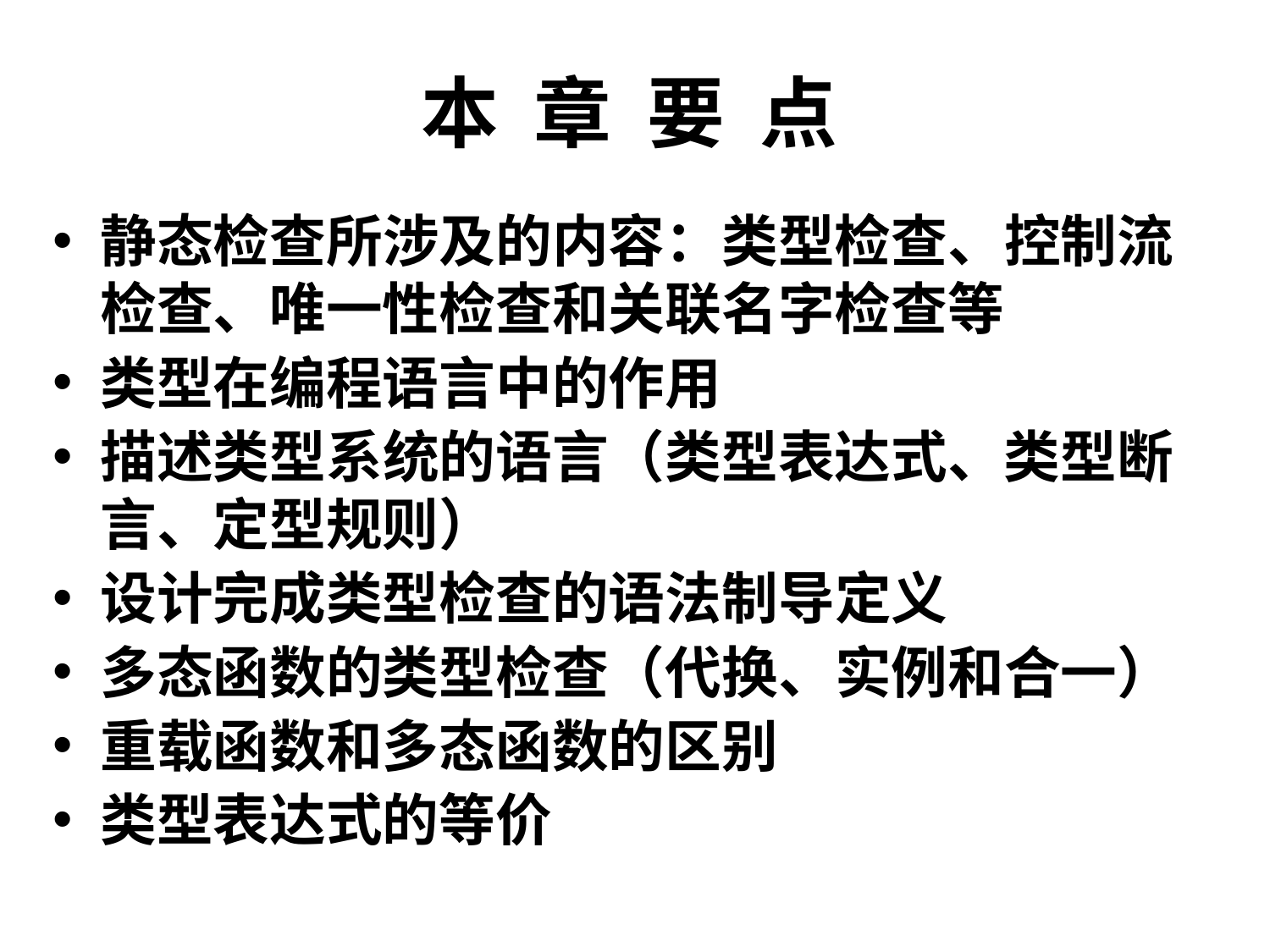

# 本  章  要  点
静态检查所涉及的内容：类型检查、控制流检查、唯一性检查和关联名字检查等
类型在编程语言中的作用
描述类型系统的语言（类型表达式、类型断言、定型规则）
设计完成类型检查的语法制导定义
多态函数的类型检查（代换、实例和合一）
重载函数和多态函数的区别
类型表达式的等价